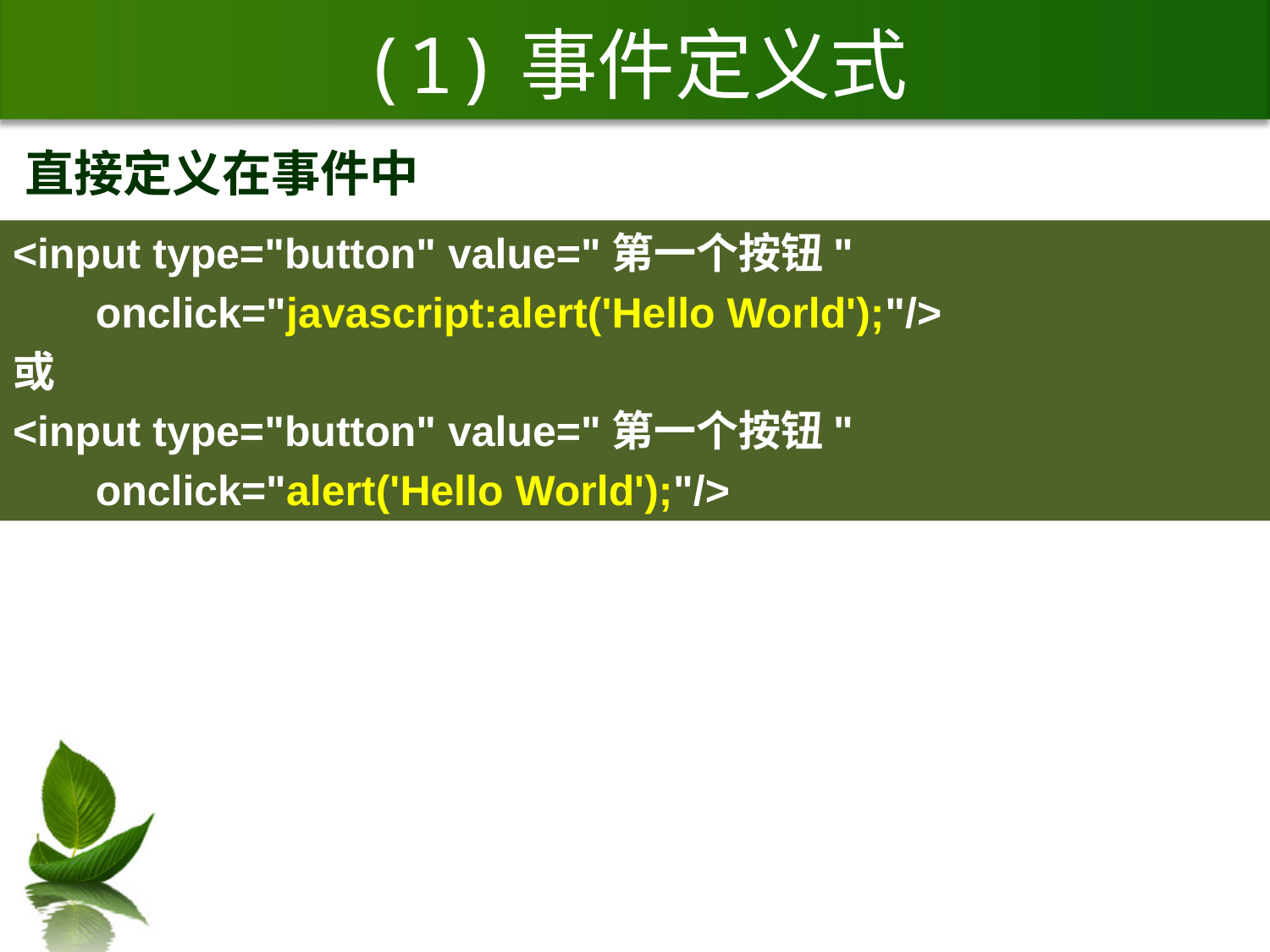

# (1)事件定义式
直接定义在事件中
<input type="button" value="第一个按钮"
       onclick="javascript:alert('Hello World');"/>
或
<input type="button" value="第一个按钮"
       onclick="alert('Hello World');"/>